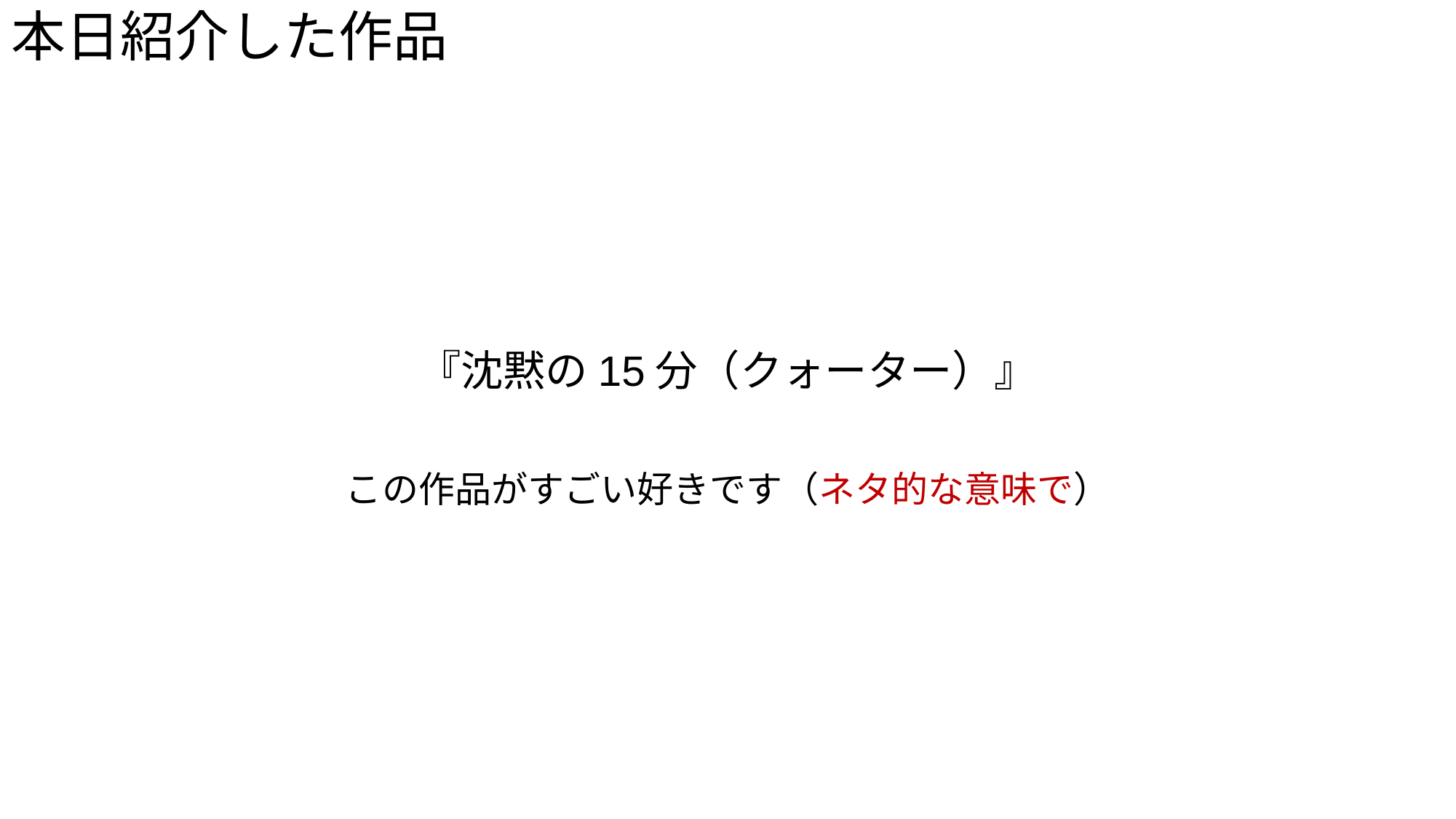

# 本日紹介した作品
『沈黙の15分（クォーター）』

この作品がすごい好きです（ネタ的な意味で）